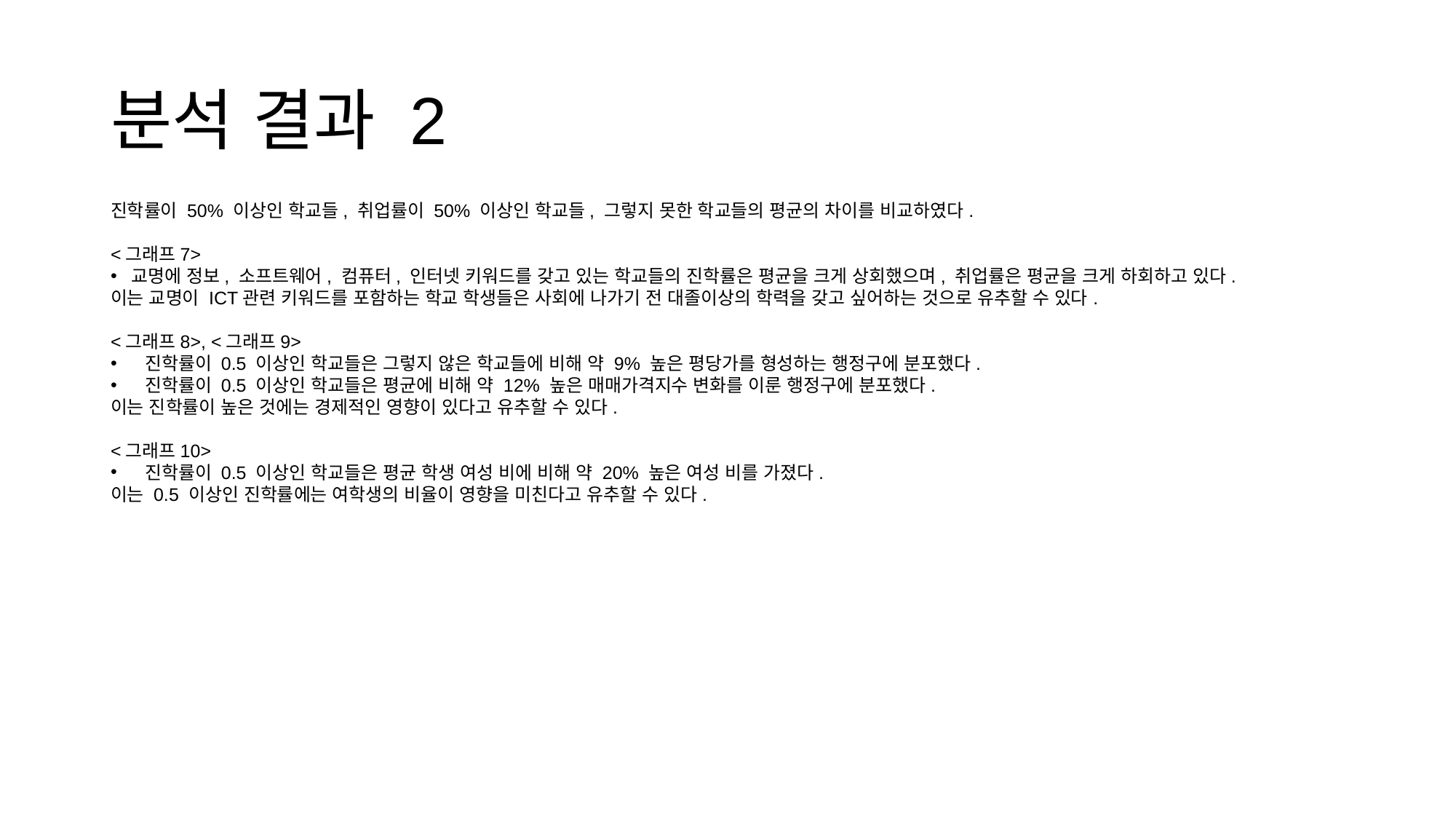

# 분석 결과 2
진학률이 50% 이상인 학교들, 취업률이 50% 이상인 학교들, 그렇지 못한 학교들의 평균의 차이를 비교하였다.

<그래프7>
교명에 정보, 소프트웨어, 컴퓨터, 인터넷 키워드를 갖고 있는 학교들의 진학률은 평균을 크게 상회했으며, 취업률은 평균을 크게 하회하고 있다.
이는 교명이 ICT관련 키워드를 포함하는 학교 학생들은 사회에 나가기 전 대졸이상의 학력을 갖고 싶어하는 것으로 유추할 수 있다.

<그래프8>, <그래프9>
진학률이 0.5 이상인 학교들은 그렇지 않은 학교들에 비해 약 9% 높은 평당가를 형성하는 행정구에 분포했다.
진학률이 0.5 이상인 학교들은 평균에 비해 약 12% 높은 매매가격지수 변화를 이룬 행정구에 분포했다.
이는 진학률이 높은 것에는 경제적인 영향이 있다고 유추할 수 있다.

<그래프10>
진학률이 0.5 이상인 학교들은 평균 학생 여성 비에 비해 약 20% 높은 여성 비를 가졌다.
이는 0.5 이상인 진학률에는 여학생의 비율이 영향을 미친다고 유추할 수 있다.